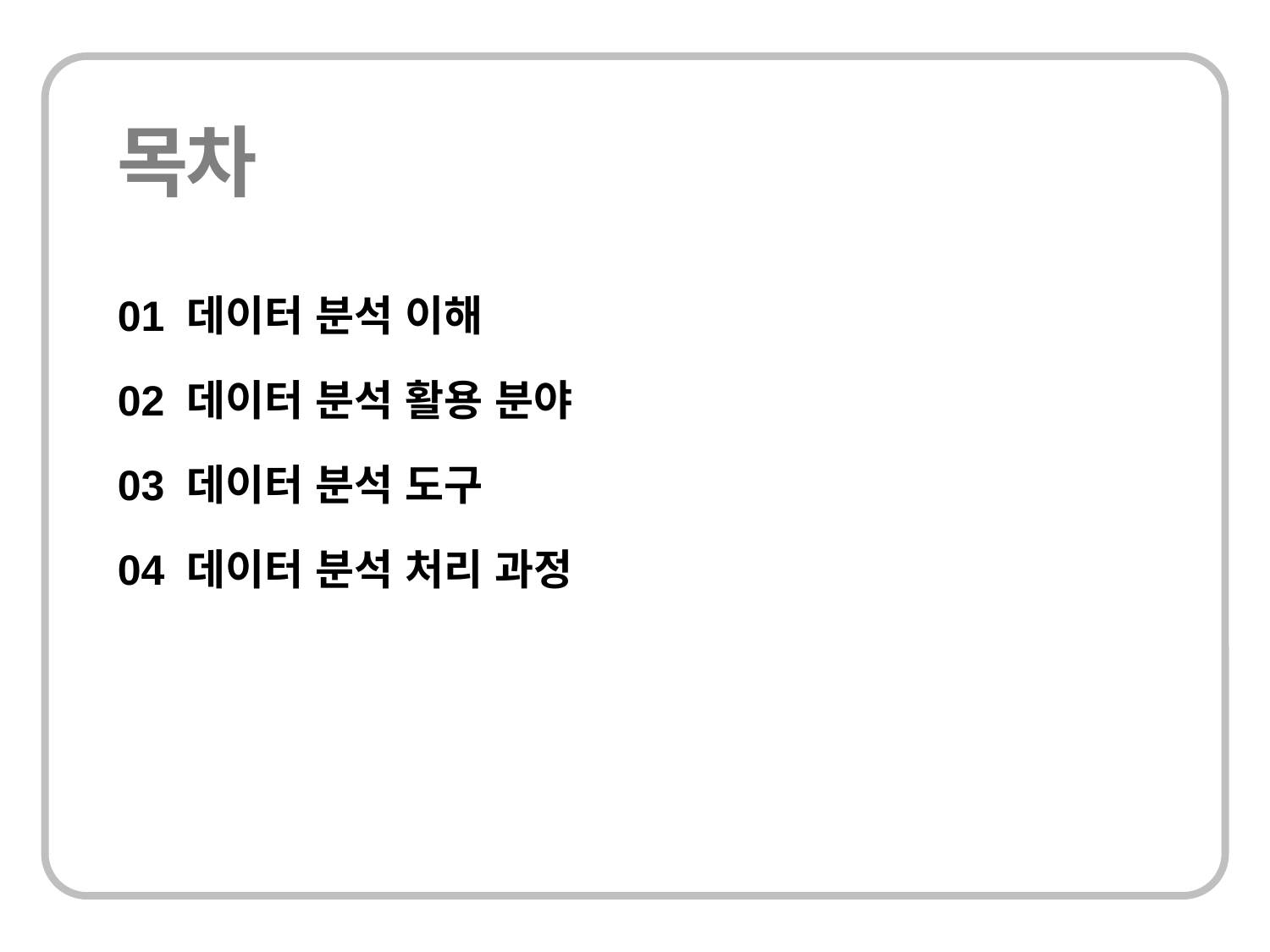

01 데이터 분석 이해
02 데이터 분석 활용 분야
03 데이터 분석 도구
04 데이터 분석 처리 과정